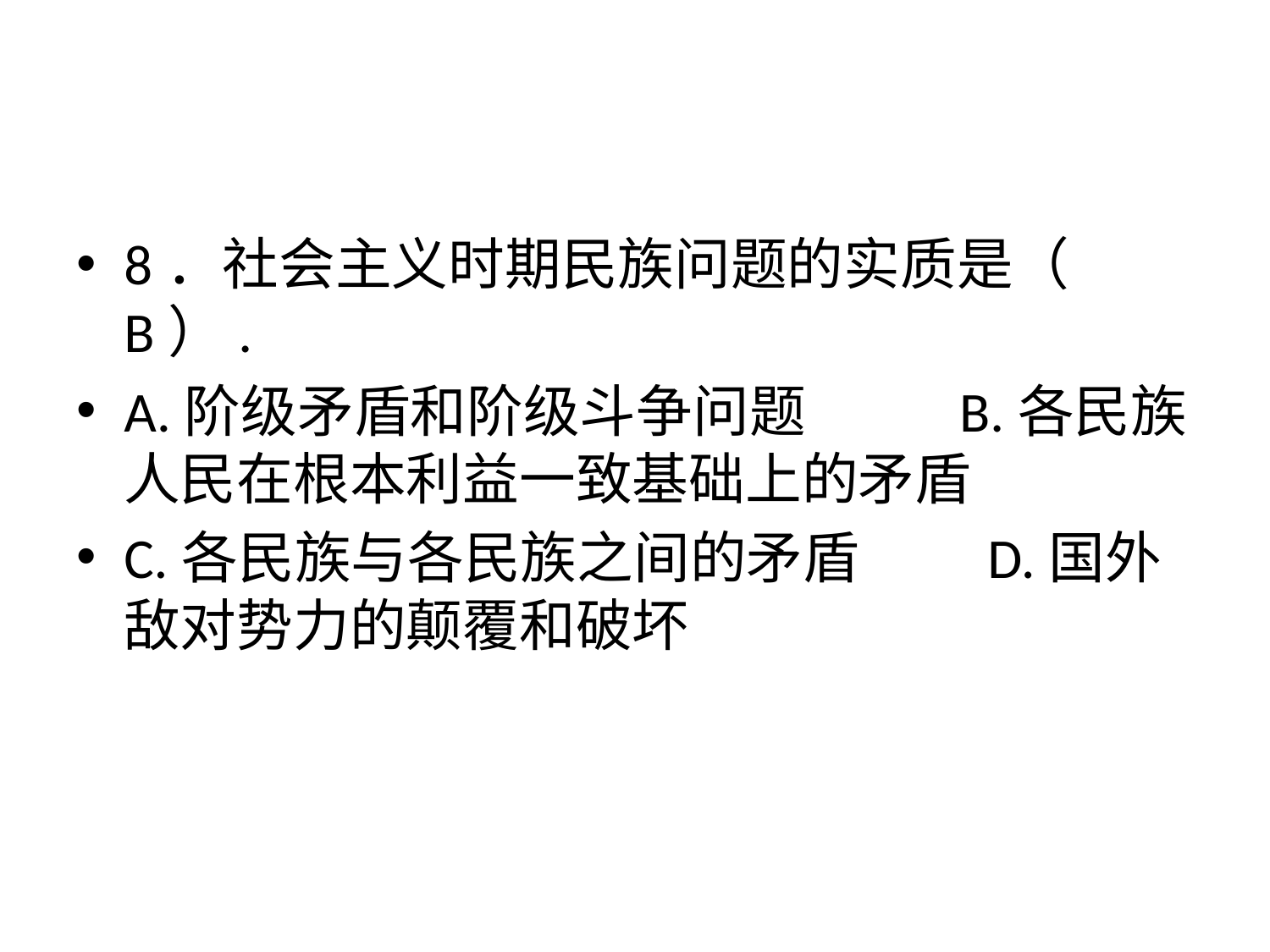

#
8．社会主义时期民族问题的实质是（        B）.
A.阶级矛盾和阶级斗争问题           B.各民族人民在根本利益一致基础上的矛盾
C.各民族与各民族之间的矛盾         D.国外敌对势力的颠覆和破坏